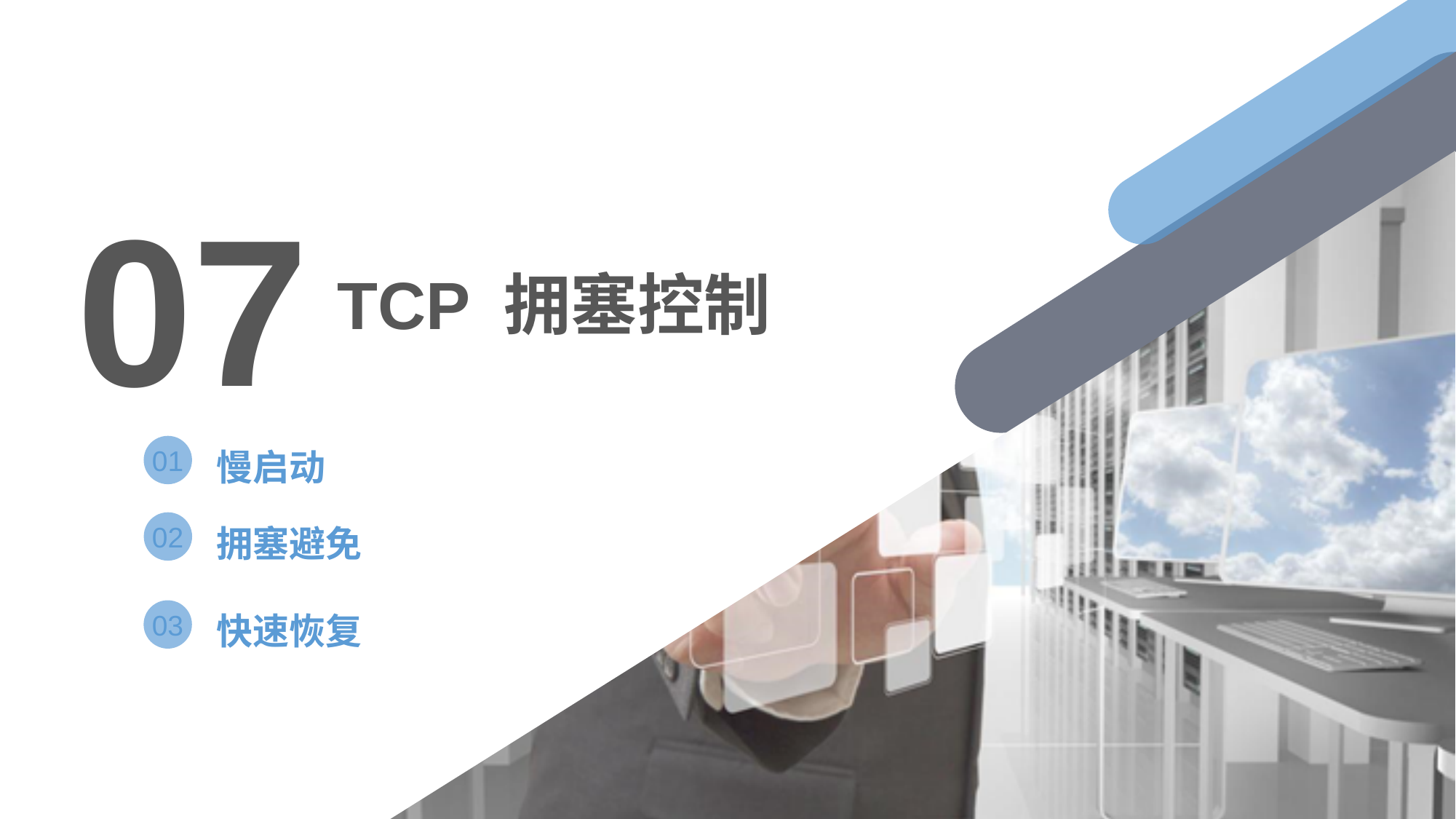

07
TCP 拥塞控制
01
慢启动
02
拥塞避免
03
快速恢复